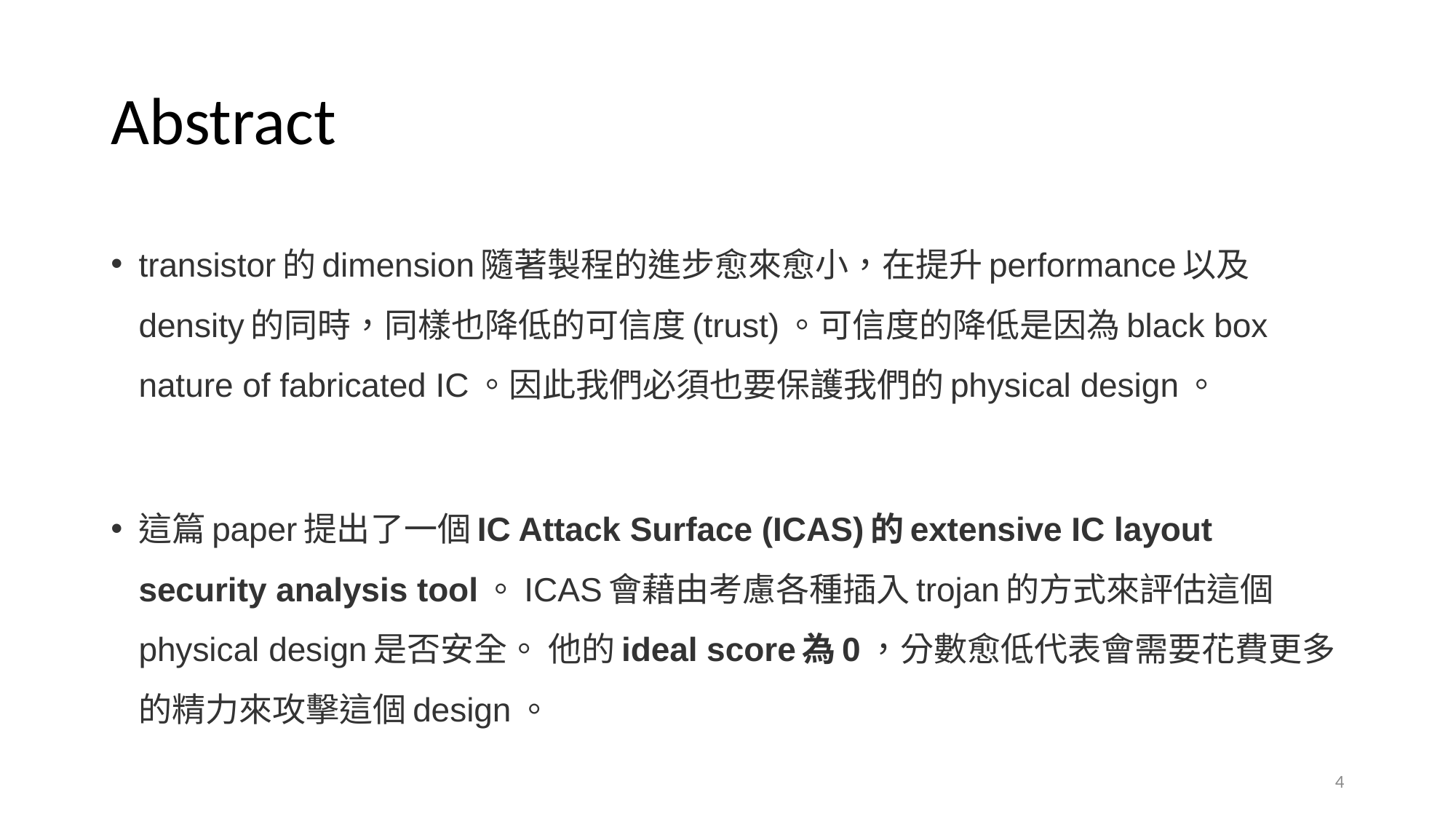

# Abstract
transistor的dimension隨著製程的進步愈來愈小，在提升performance以及density的同時，同樣也降低的可信度(trust)。可信度的降低是因為black box nature of fabricated IC。因此我們必須也要保護我們的physical design。

這篇paper提出了一個IC Attack Surface (ICAS)的extensive IC layout security analysis tool。ICAS會藉由考慮各種插入trojan的方式來評估這個physical design是否安全。 他的ideal score為0，分數愈低代表會需要花費更多的精力來攻擊這個design。
4